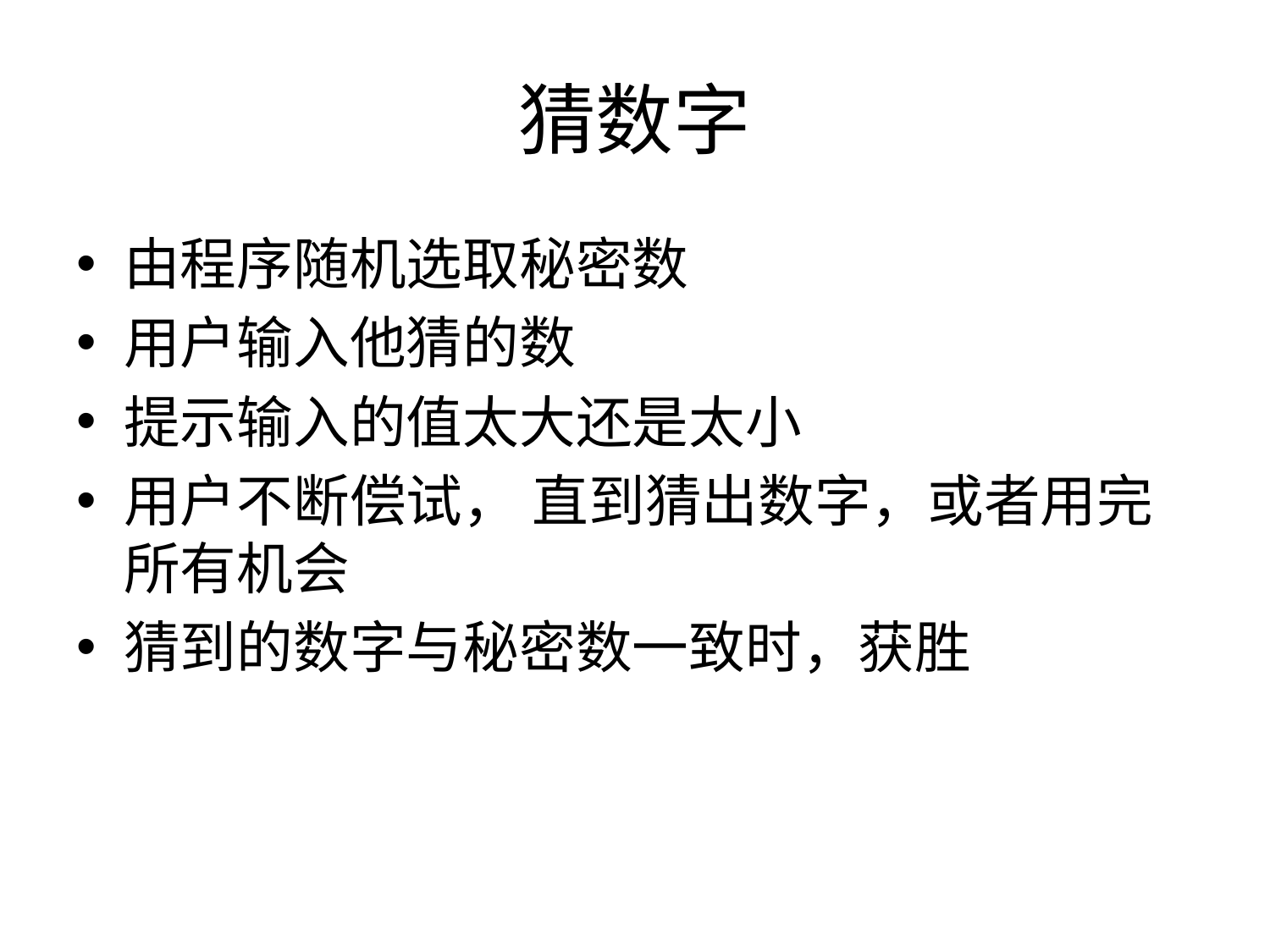

# 猜数字
由程序随机选取秘密数
用户输入他猜的数
提示输入的值太大还是太小
用户不断偿试， 直到猜出数字，或者用完所有机会
猜到的数字与秘密数一致时，获胜